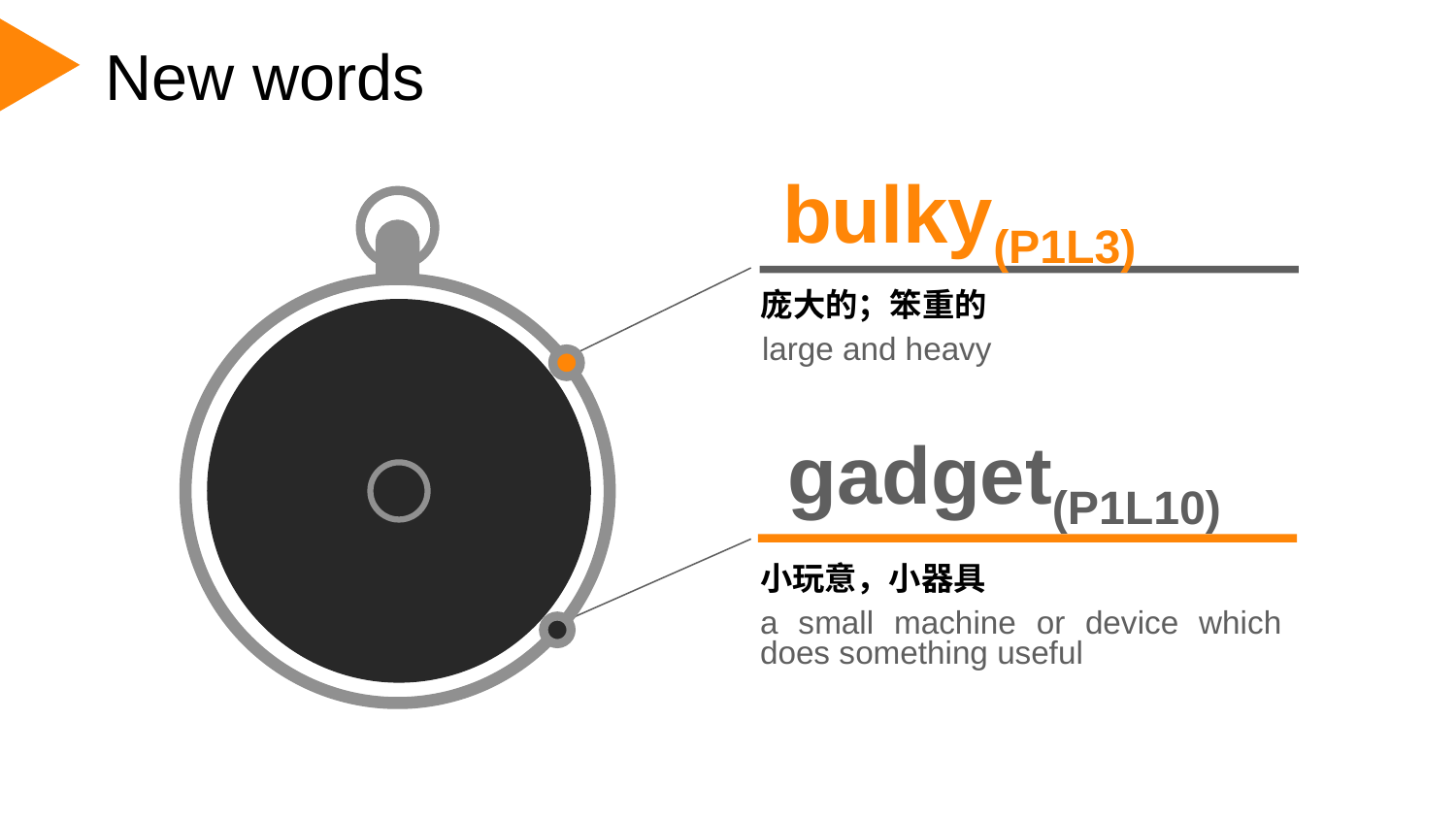

New words
bulky(P1L3)

庞大的；笨重的
large and heavy

gadget(P1L10)

小玩意，小器具
a small machine or device which does something useful